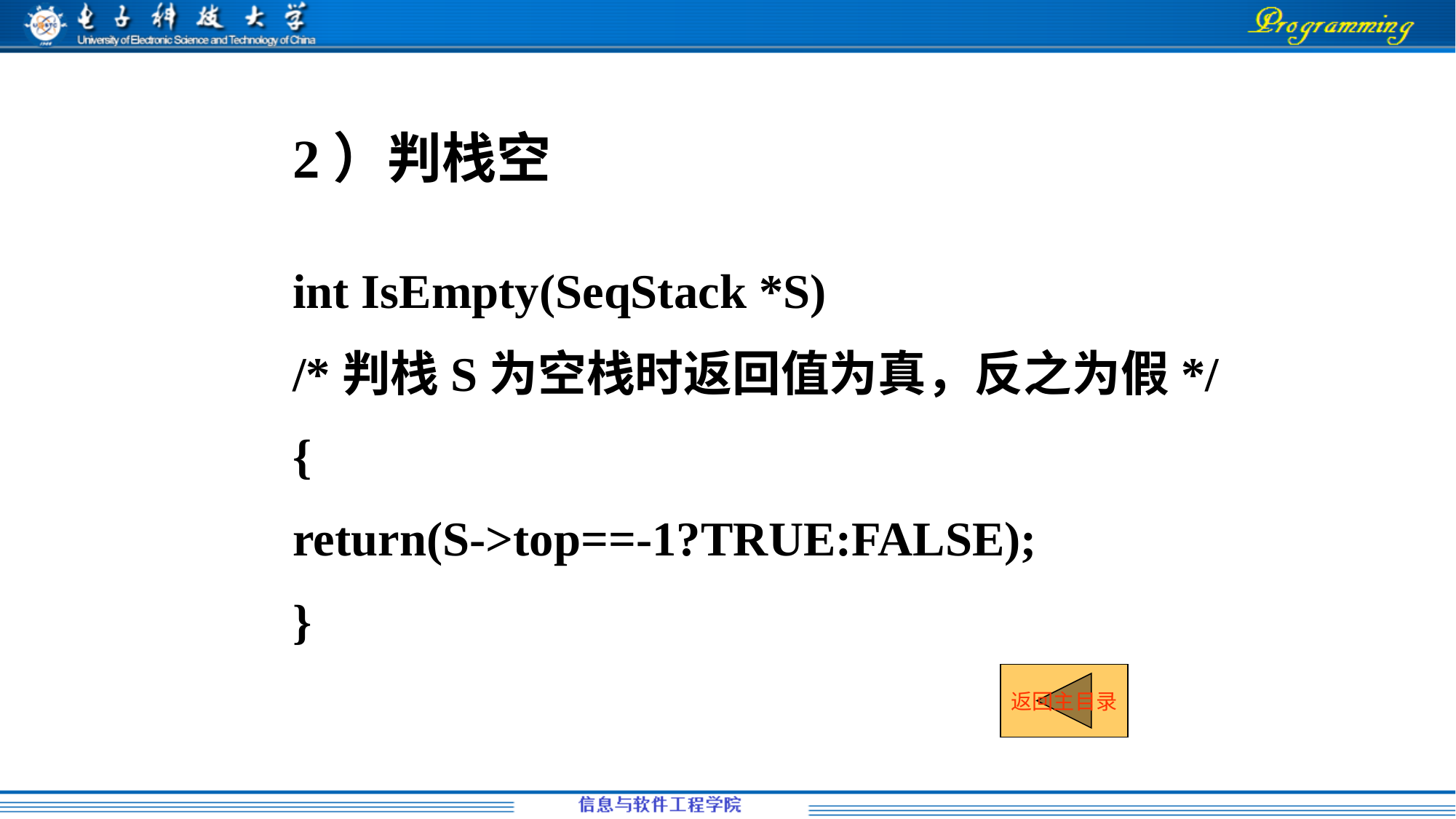

2）判栈空
int IsEmpty(SeqStack *S)
/*判栈S为空栈时返回值为真，反之为假*/
{
return(S->top==-1?TRUE:FALSE);
}
返回主目录